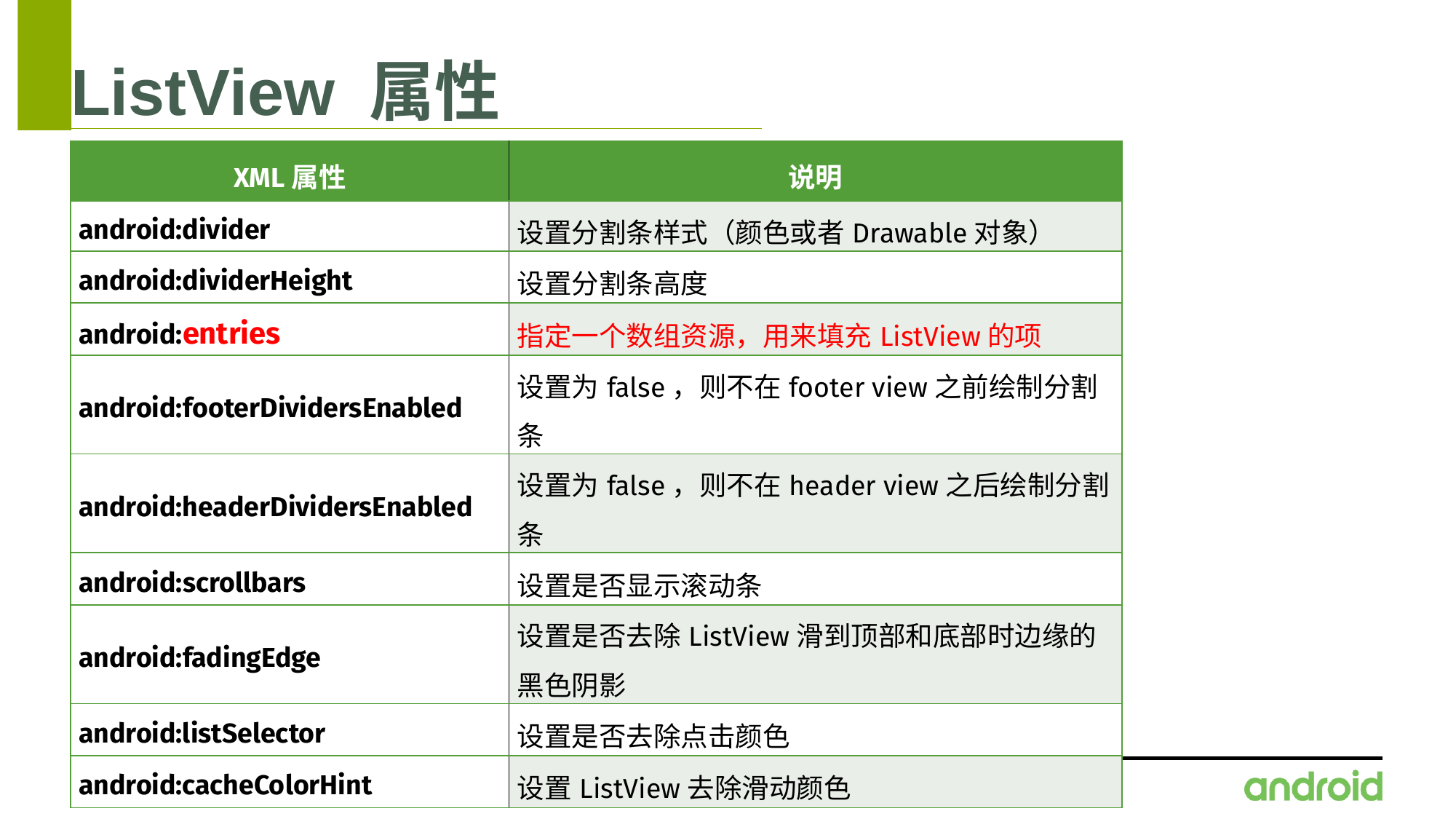

# ListView 属性
| XML属性 | 说明 |
| --- | --- |
| android:divider | 设置分割条样式（颜色或者Drawable对象） |
| android:dividerHeight | 设置分割条高度 |
| android:entries | 指定一个数组资源，用来填充ListView的项 |
| android:footerDividersEnabled | 设置为false，则不在footer view之前绘制分割条 |
| android:headerDividersEnabled | 设置为false，则不在header view之后绘制分割条 |
| android:scrollbars | 设置是否显示滚动条 |
| android:fadingEdge | 设置是否去除ListView滑到顶部和底部时边缘的黑色阴影 |
| android:listSelector | 设置是否去除点击颜色 |
| android:cacheColorHint | 设置ListView去除滑动颜色 |